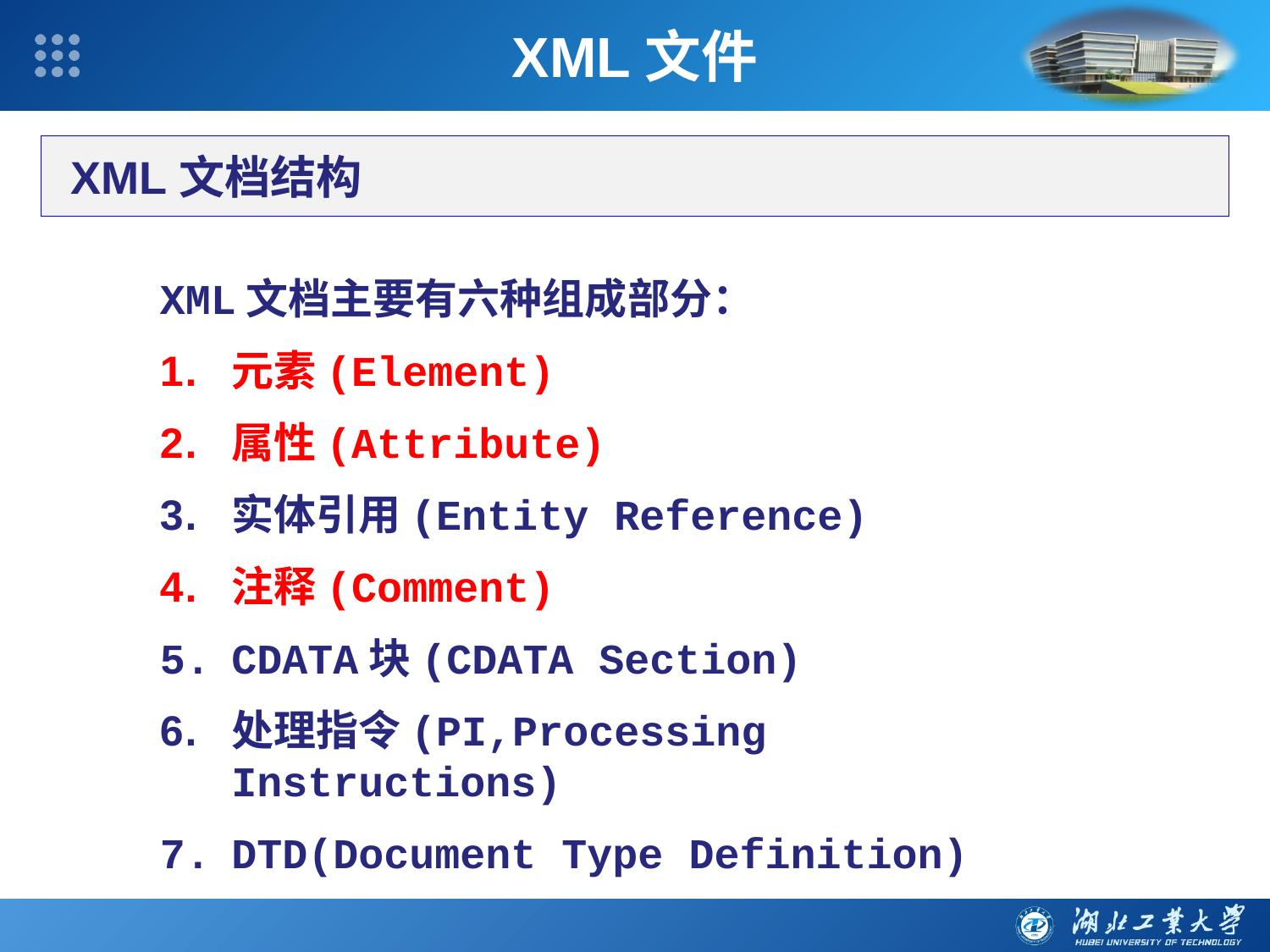

XML文件
XML文档结构
XML文档主要有六种组成部分：
元素(Element)
属性(Attribute)
实体引用(Entity Reference)
注释(Comment)
CDATA块(CDATA Section)
处理指令(PI,Processing Instructions)
DTD(Document Type Definition)